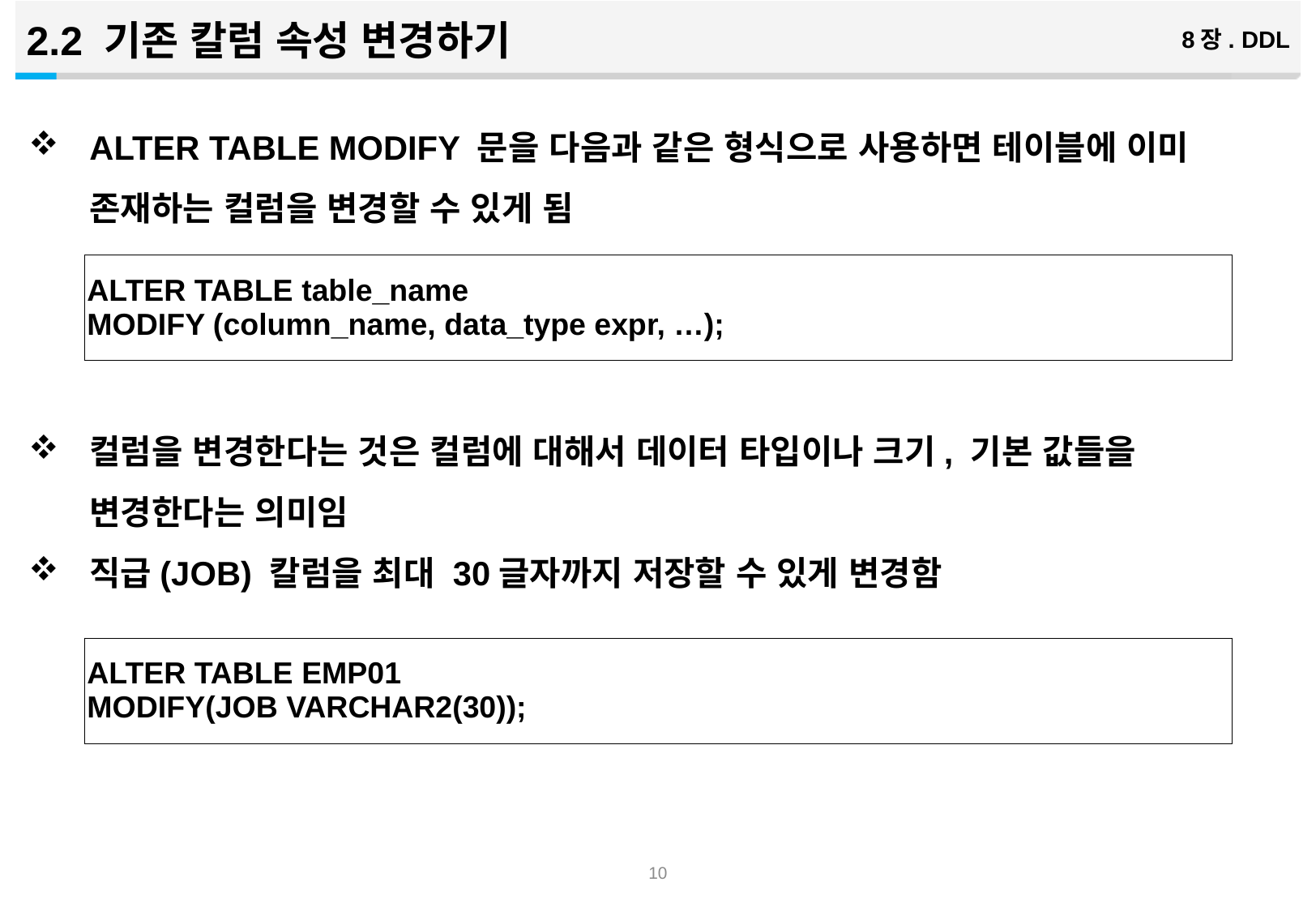

2.2 기존 칼럼 속성 변경하기
8장. DDL
ALTER TABLE MODIFY 문을 다음과 같은 형식으로 사용하면 테이블에 이미  존재하는 컬럼을 변경할 수 있게 됨

컬럼을 변경한다는 것은 컬럼에 대해서 데이터 타입이나 크기, 기본 값들을   변경한다는 의미임
직급(JOB) 칼럼을 최대 30글자까지 저장할 수 있게 변경함
| ALTER TABLE table\_name MODIFY (column\_name, data\_type expr, …); |
| --- |
| ALTER TABLE EMP01 MODIFY(JOB VARCHAR2(30)); |
| --- |
10